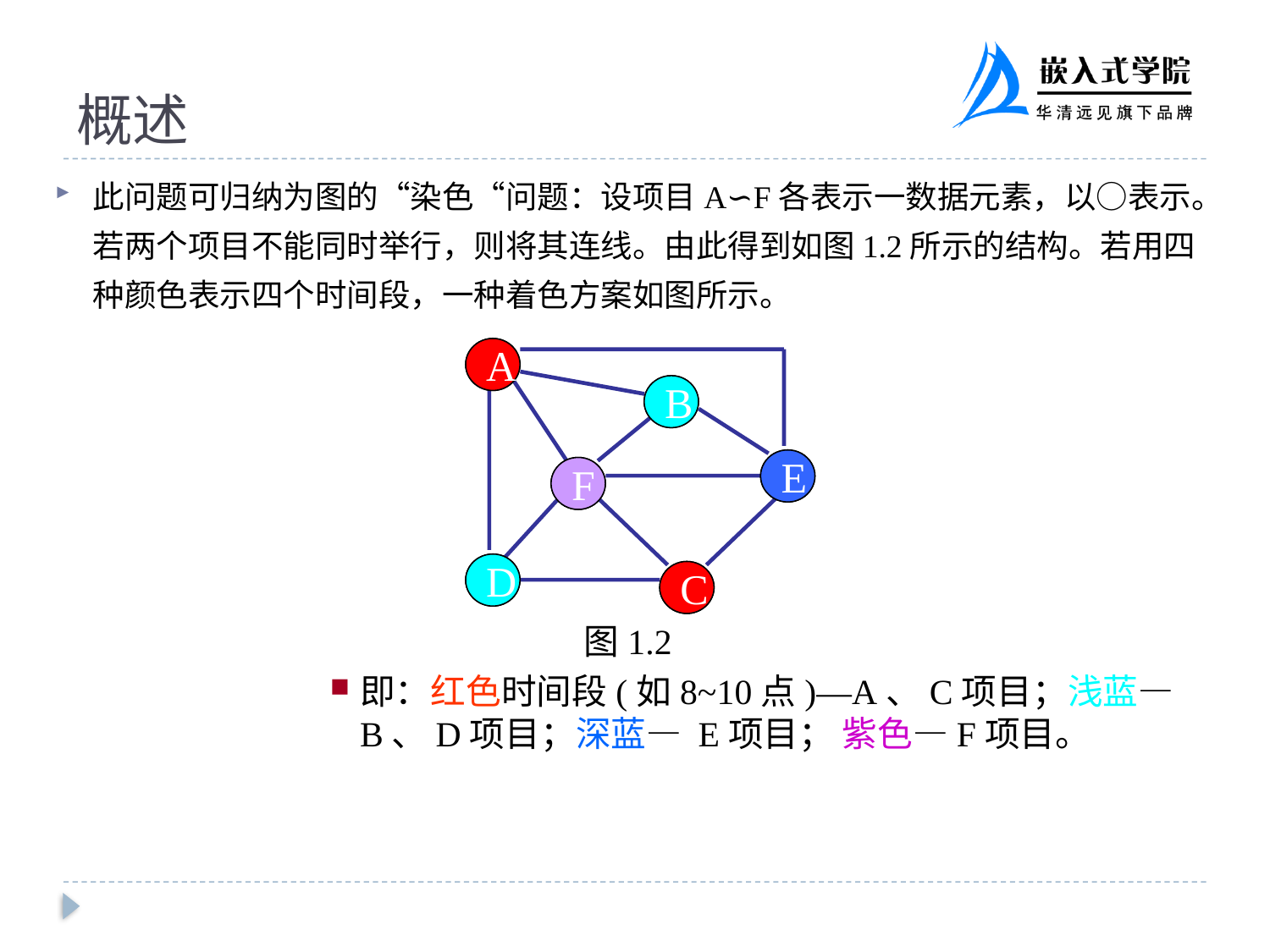

# 概述
此问题可归纳为图的“染色“问题：设项目A∽F各表示一数据元素，以○表示。若两个项目不能同时举行，则将其连线。由此得到如图1.2所示的结构。若用四种颜色表示四个时间段，一种着色方案如图所示。
A
B
E
F
D
C
A
B
E
F
D
C

		图1.2
即：红色时间段(如8~10点)—A、C项目；浅蓝— B、D项目；深蓝— E项目； 紫色—F项目。
8